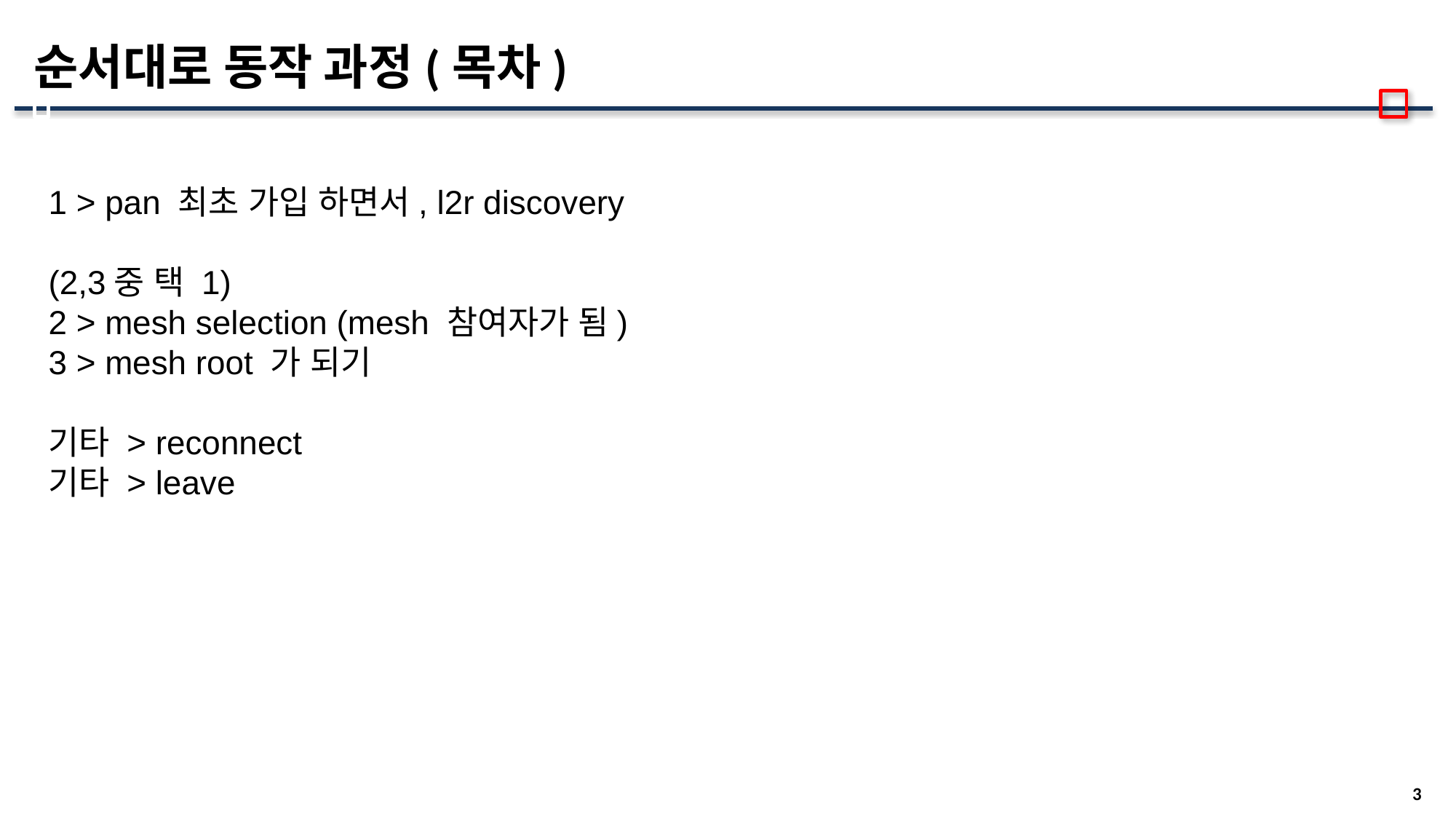

# 순서대로 동작 과정(목차)

1 > pan 최초 가입 하면서, l2r discovery

(2,3중 택 1)
2 > mesh selection (mesh 참여자가 됨)
3 > mesh root 가 되기

기타 > reconnect
기타 > leave

3